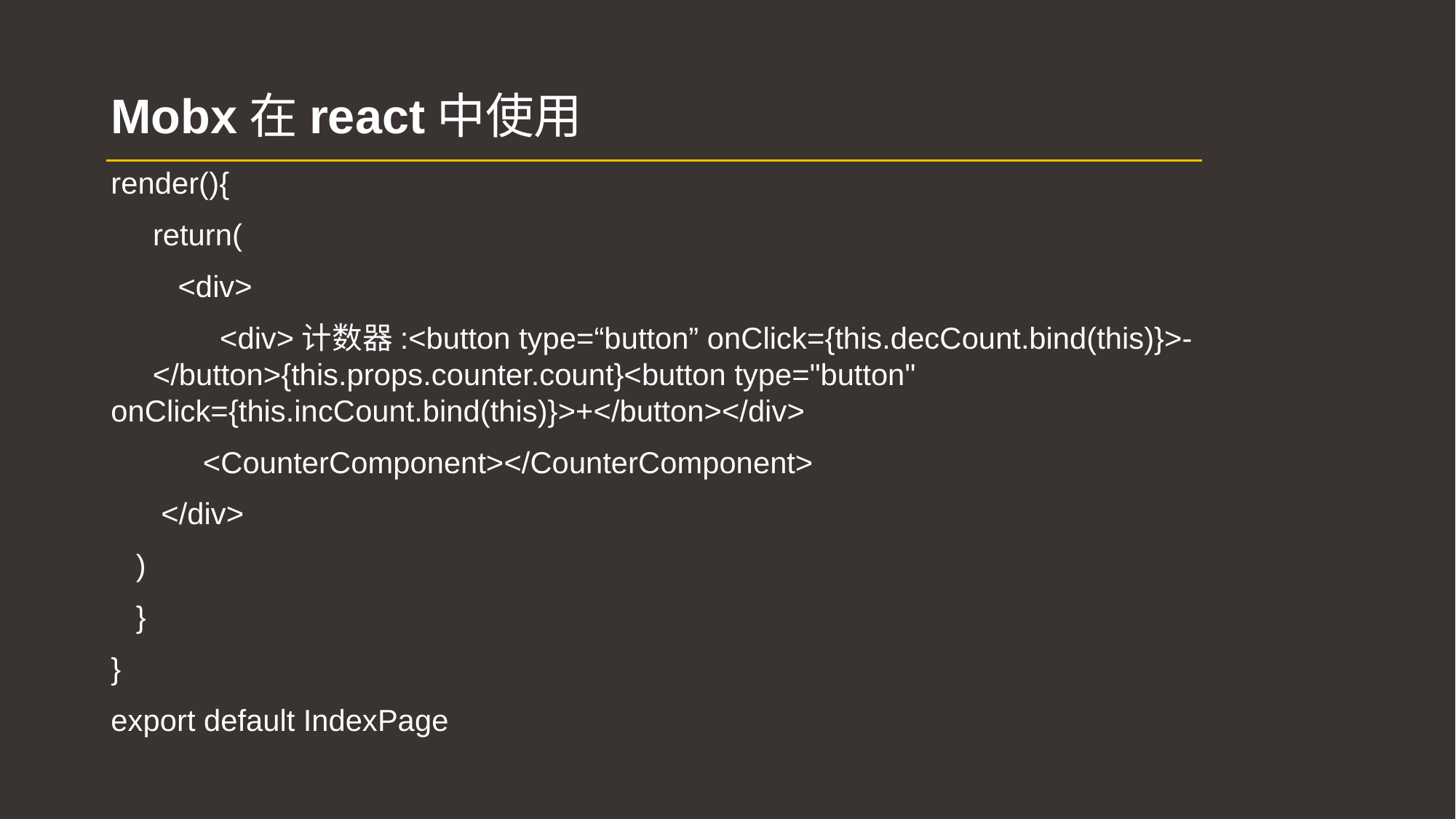

# Mobx在react中使用
render(){
     return(
        <div>
             <div>计数器:<button type=“button” onClick={this.decCount.bind(this)}>-      </button>{this.props.counter.count}<button type="button" onClick={this.incCount.bind(this)}>+</button></div>
           <CounterComponent></CounterComponent>
      </div>
   )
   }
}
export default IndexPage